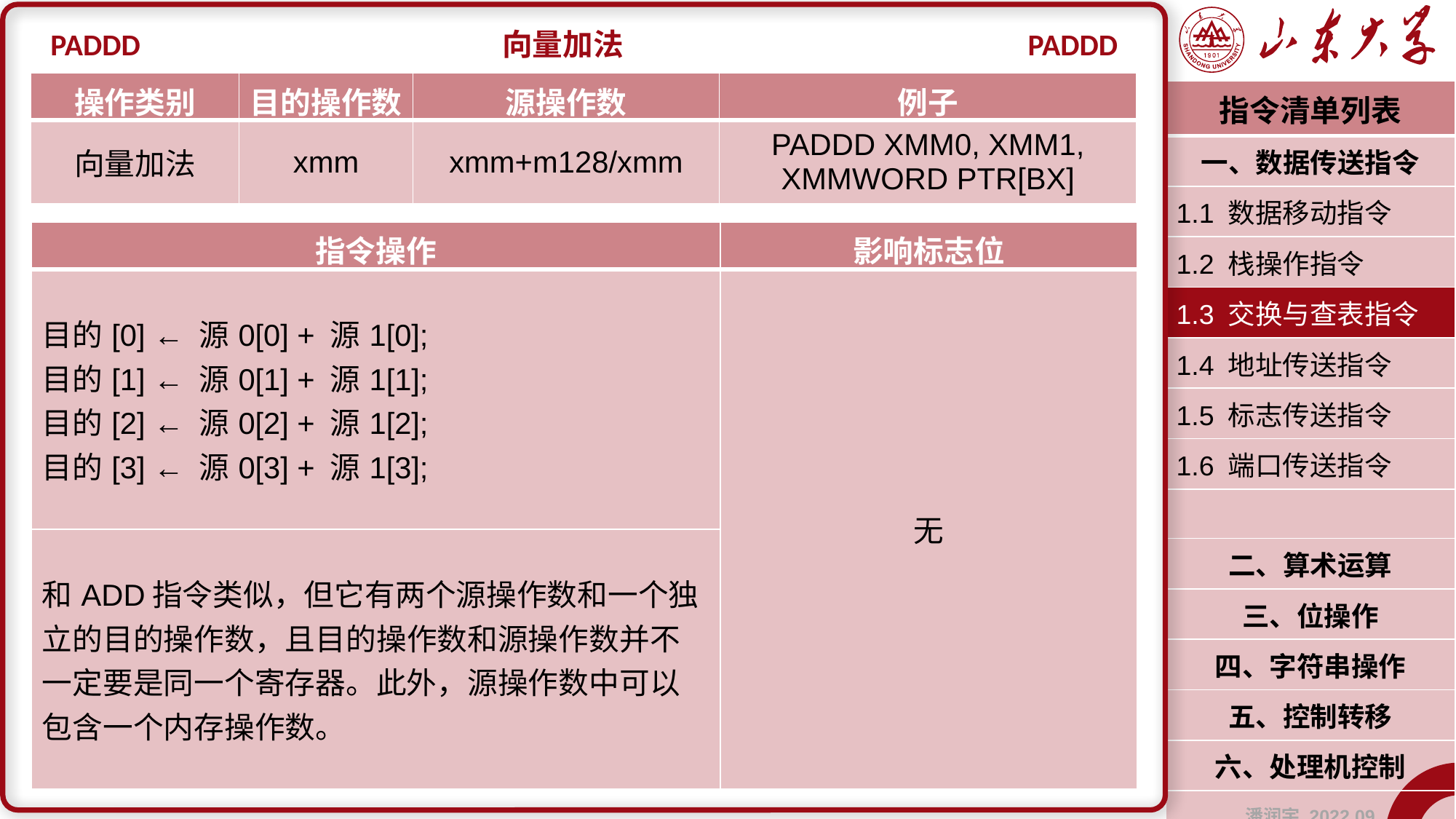

PADDD
向量加法
PADDD
| 操作类别 | 目的操作数 | 源操作数 | 例子 |
| --- | --- | --- | --- |
| 向量加法 | xmm | xmm+m128/xmm | PADDD XMM0, XMM1, XMMWORD PTR[BX] |
| 指令清单列表 |
| --- |
| 一、数据传送指令 |
| 1.1 数据移动指令 |
| 1.2 栈操作指令 |
| 1.3 交换与查表指令 |
| 1.4 地址传送指令 |
| 1.5 标志传送指令 |
| 1.6 端口传送指令 |
|  |
| 二、算术运算 |
| 三、位操作 |
| 四、字符串操作 |
| 五、控制转移 |
| 六、处理机控制 |
| 潘润宇 2022.09 |
| 指令操作 | 影响标志位 |
| --- | --- |
| 目的[0] ← 源0[0] + 源1[0]; 目的[1] ← 源0[1] + 源1[1]; 目的[2] ← 源0[2] + 源1[2]; 目的[3] ← 源0[3] + 源1[3]; | 无 |
| 和ADD指令类似，但它有两个源操作数和一个独立的目的操作数，且目的操作数和源操作数并不一定要是同一个寄存器。此外，源操作数中可以包含一个内存操作数。 |  |